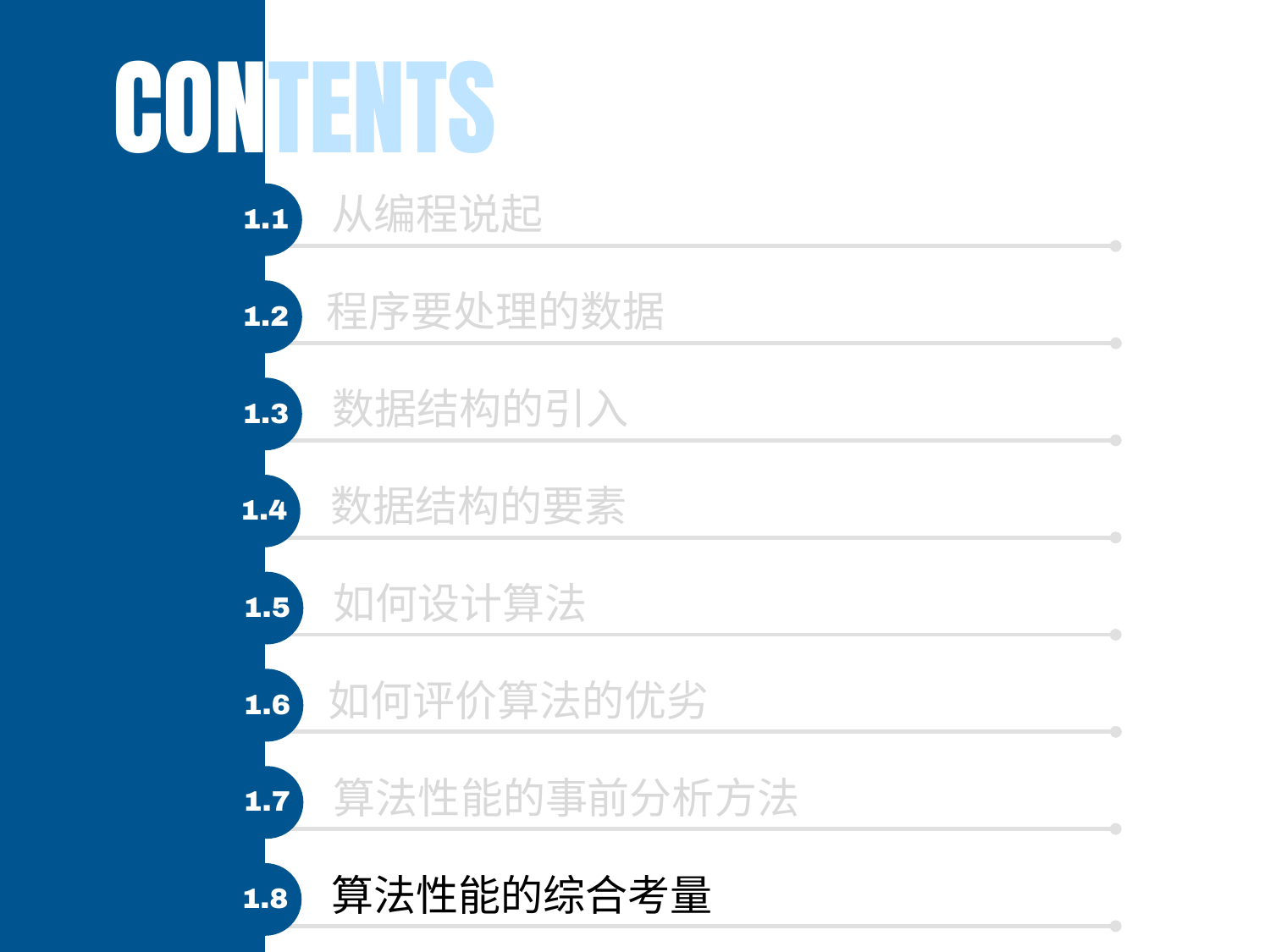

CONTENTS
1.1
从编程说起
1.2
程序要处理的数据
1.3
数据结构的引入
1.4
数据结构的要素
1.5
如何设计算法
1.6
如何评价算法的优劣
1.7
算法性能的事前分析方法
1.8
算法性能的综合考量